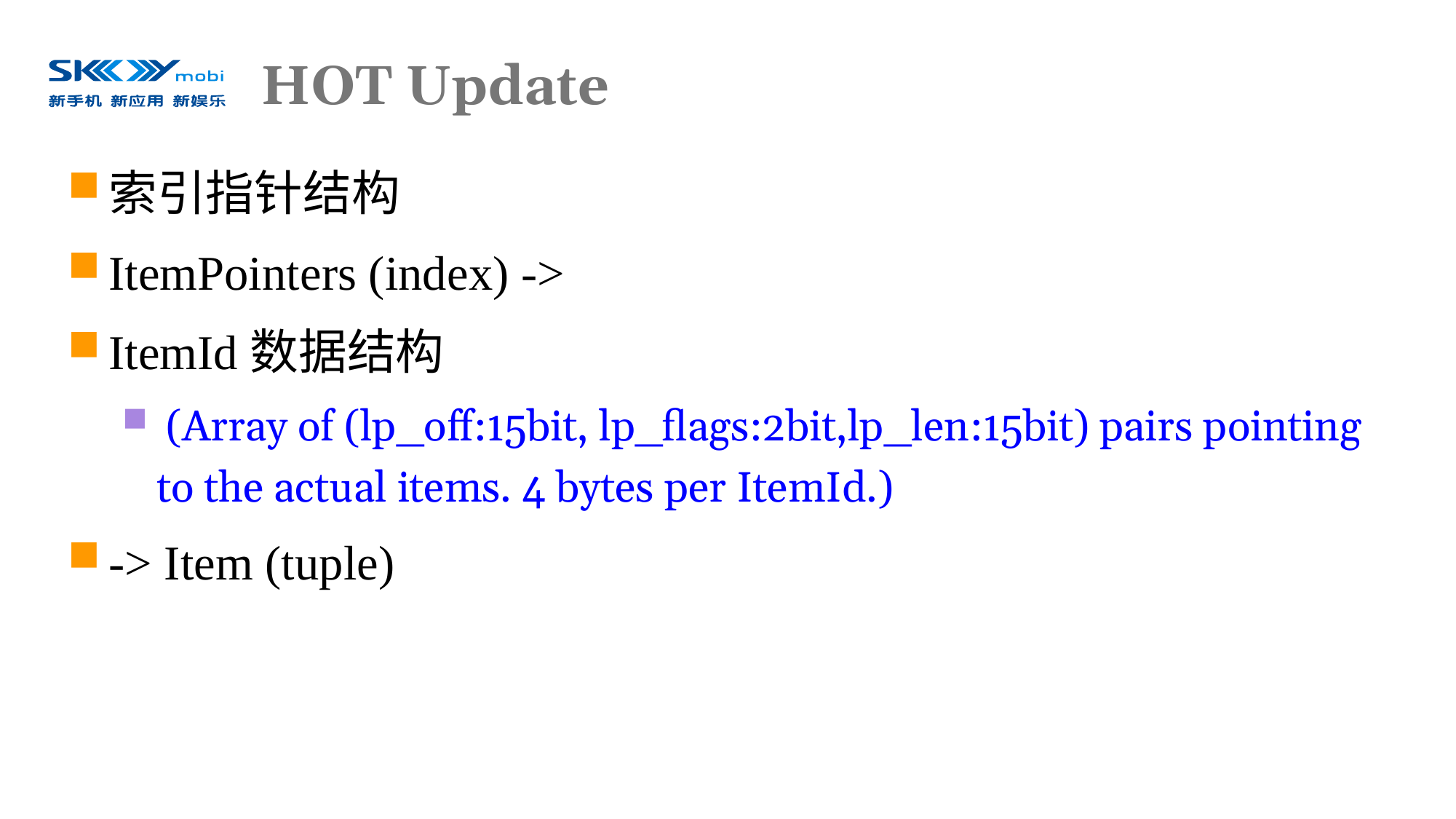

# HOT Update
索引指针结构
ItemPointers (index) ->
ItemId数据结构
 (Array of (lp_off:15bit, lp_flags:2bit,lp_len:15bit) pairs pointing to the actual items. 4 bytes per ItemId.)
-> Item (tuple)